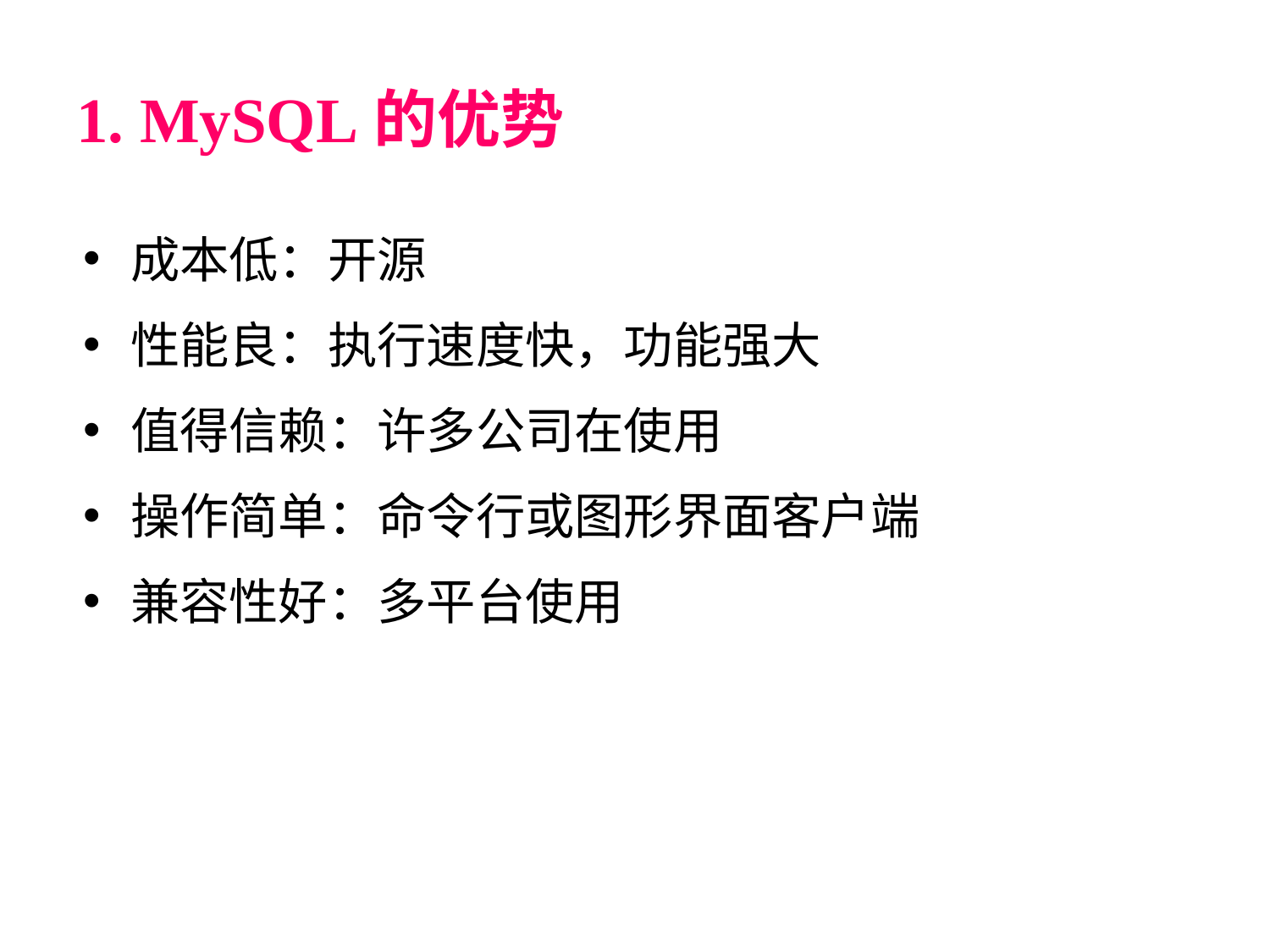

# 1. MySQL的优势
成本低：开源
性能良：执行速度快，功能强大
值得信赖：许多公司在使用
操作简单：命令行或图形界面客户端
兼容性好：多平台使用